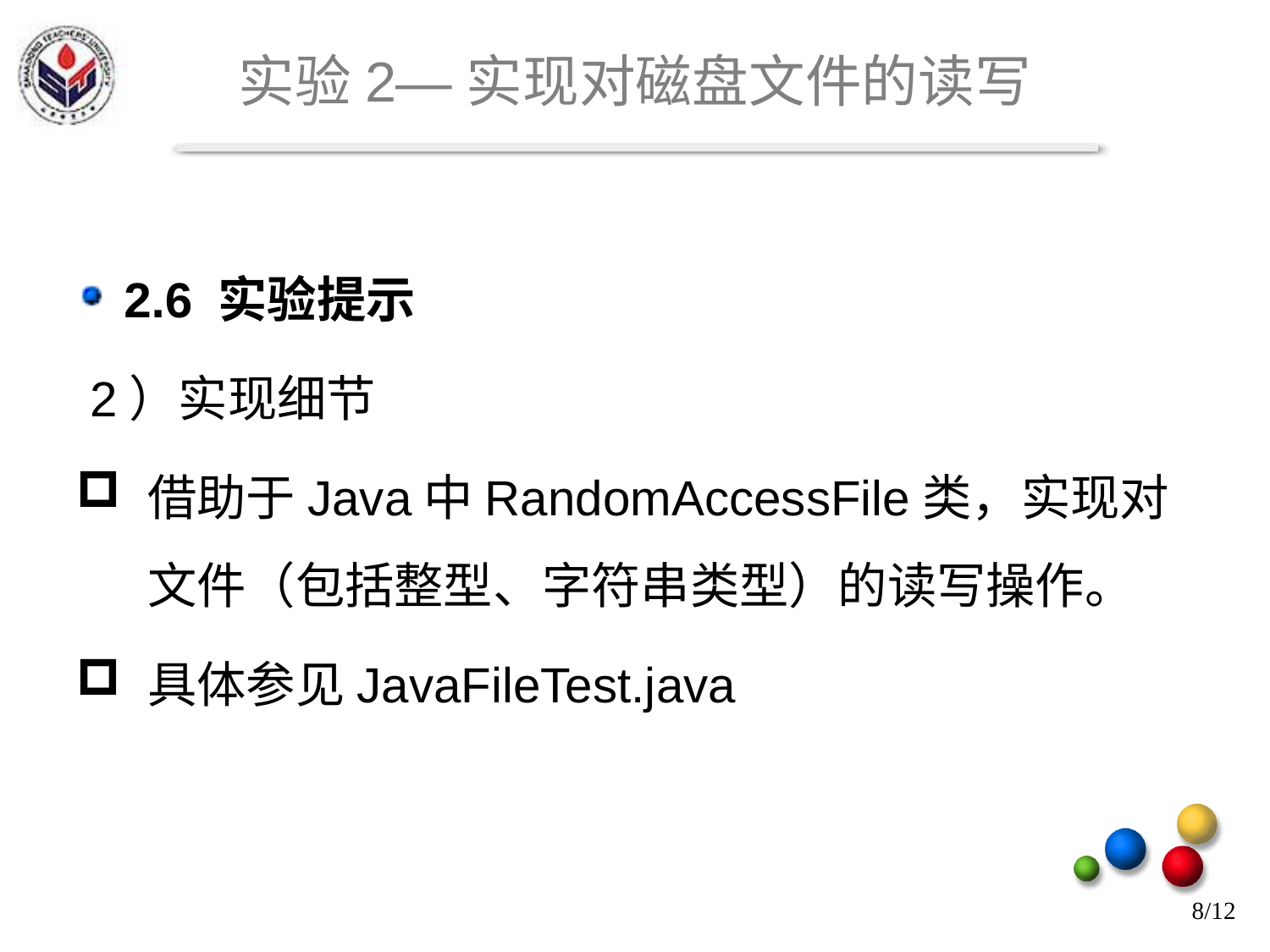

# 实验2—实现对磁盘文件的读写
2.6 实验提示
 2）实现细节
借助于Java中RandomAccessFile类，实现对文件（包括整型、字符串类型）的读写操作。
具体参见JavaFileTest.java
8/12